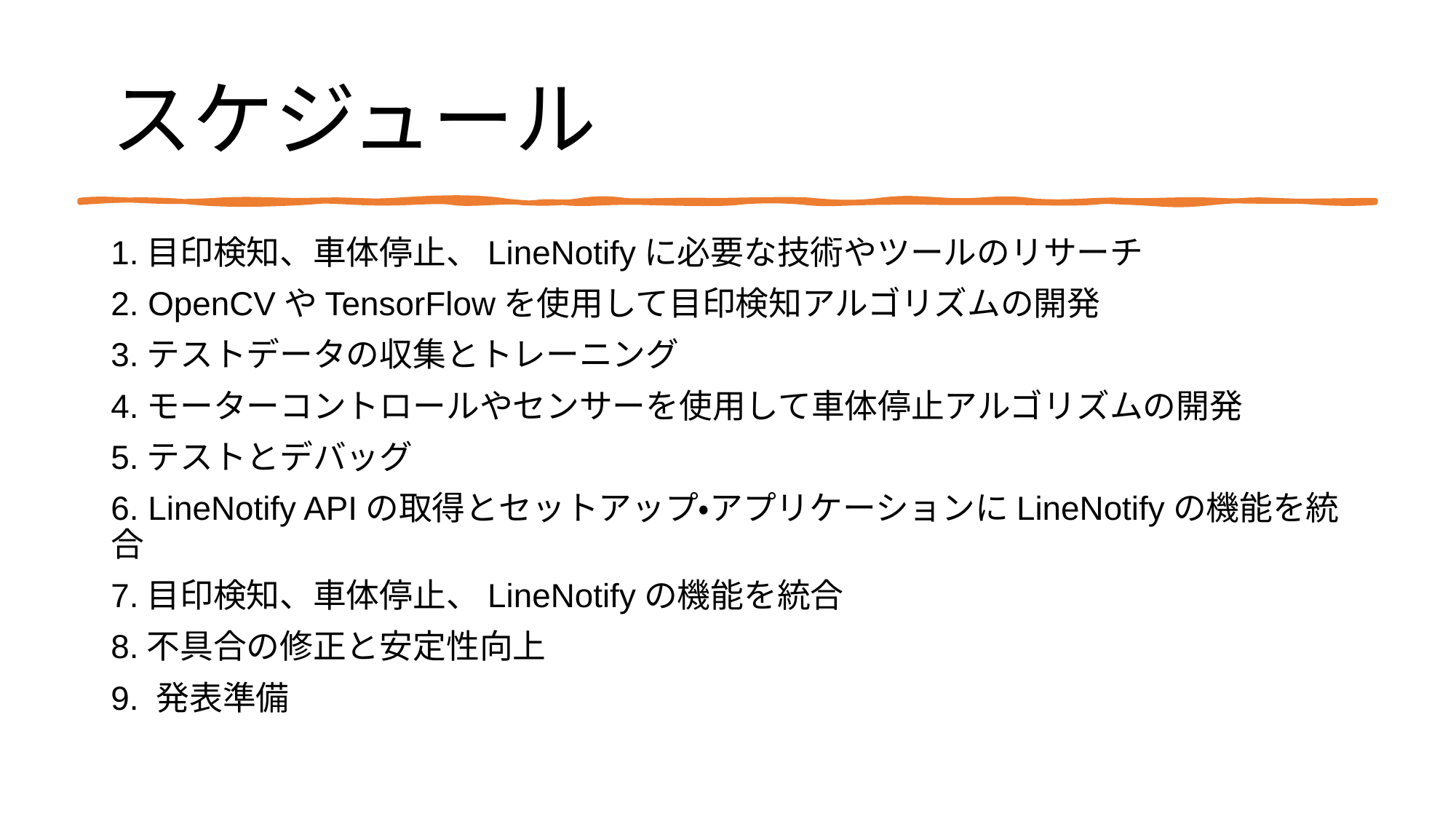

# スケジュール

1.目印検知、車体停止、LineNotifyに必要な技術やツールのリサーチ
2. OpenCVやTensorFlowを使用して目印検知アルゴリズムの開発
3.テストデータの収集とトレーニング
4.モーターコントロールやセンサーを使用して車体停止アルゴリズムの開発
5.テストとデバッグ
6. LineNotify APIの取得とセットアップ・アプリケーションにLineNotifyの機能を統合
7.目印検知、車体停止、LineNotifyの機能を統合
8.不具合の修正と安定性向上
9. 発表準備